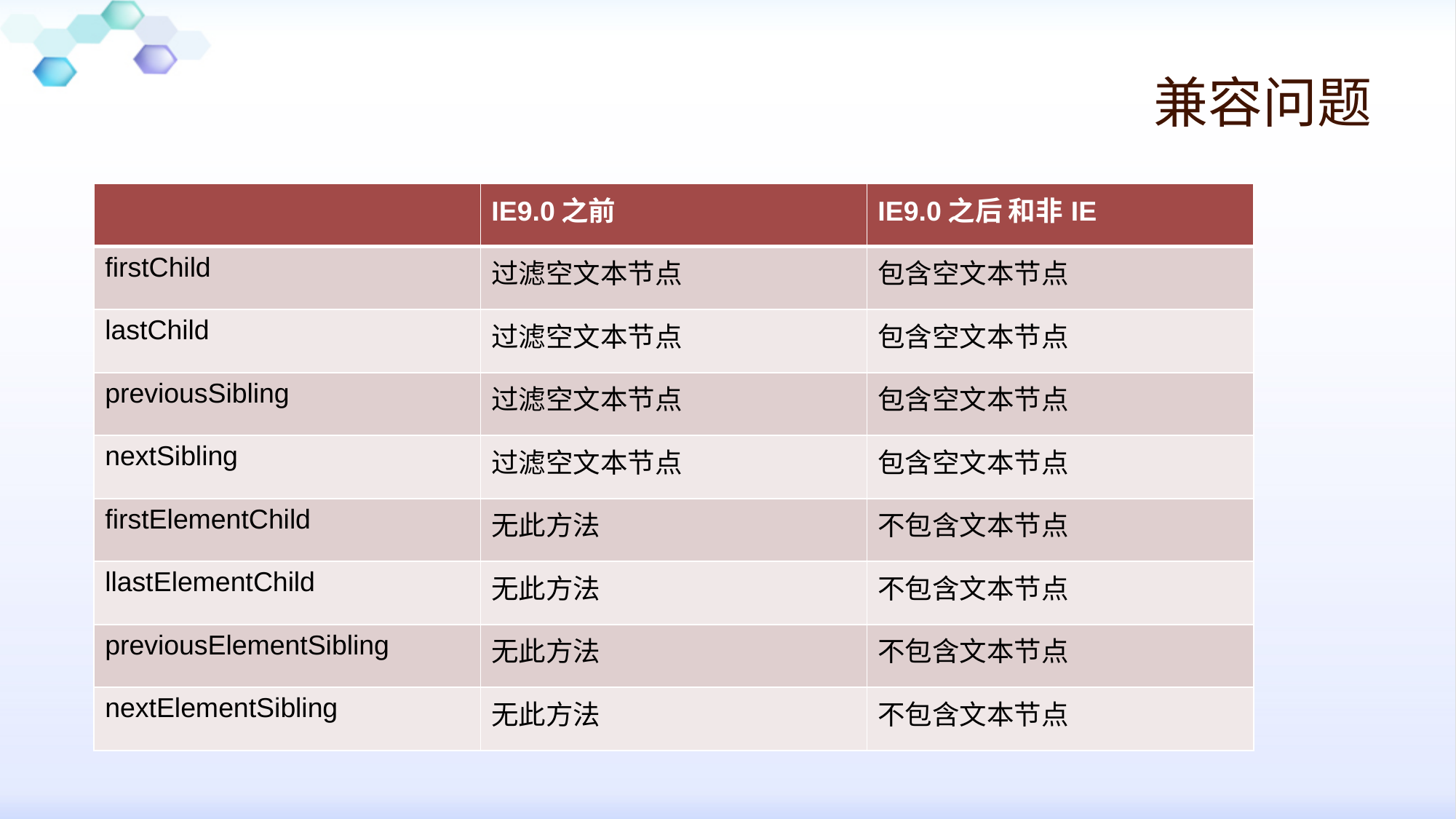

# 兼容问题

|  | IE9.0之前 | IE9.0之后 和非IE |
| --- | --- | --- |
| firstChild | 过滤空文本节点 | 包含空文本节点 |
| lastChild | 过滤空文本节点 | 包含空文本节点 |
| previousSibling | 过滤空文本节点 | 包含空文本节点 |
| nextSibling | 过滤空文本节点 | 包含空文本节点 |
| firstElementChild | 无此方法 | 不包含文本节点 |
| llastElementChild | 无此方法 | 不包含文本节点 |
| previousElementSibling | 无此方法 | 不包含文本节点 |
| nextElementSibling | 无此方法 | 不包含文本节点 |